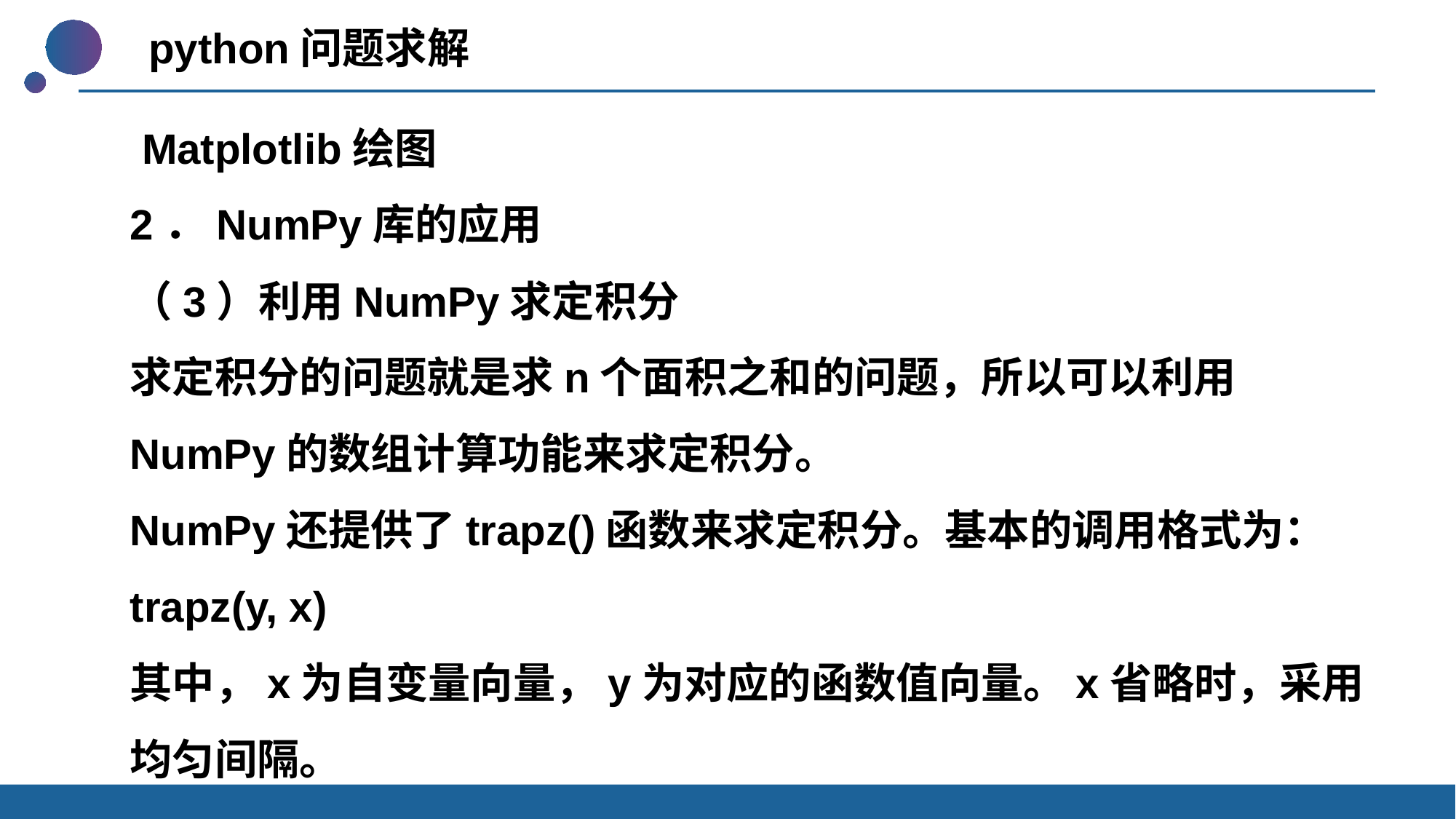

python问题求解

 Matplotlib绘图
2．NumPy库的应用
（3）利用NumPy求定积分
求定积分的问题就是求n个面积之和的问题，所以可以利用NumPy的数组计算功能来求定积分。
NumPy还提供了trapz()函数来求定积分。基本的调用格式为：
trapz(y, x)
其中，x为自变量向量，y为对应的函数值向量。x省略时，采用均匀间隔。